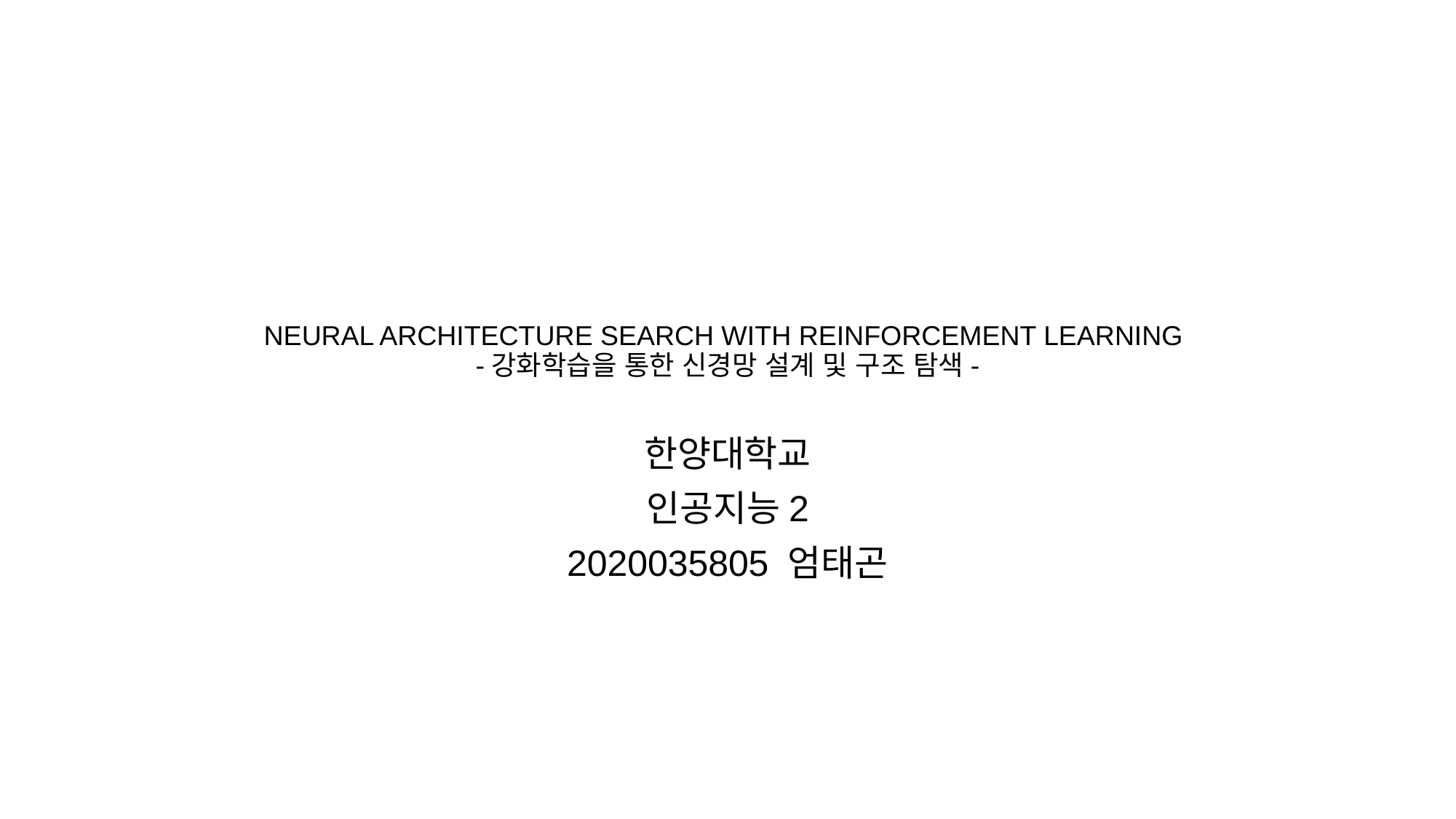

# NEURAL ARCHITECTURE SEARCH WITH REINFORCEMENT LEARNING -강화학습을 통한 신경망 설계 및 구조 탐색-
한양대학교
인공지능2
2020035805 엄태곤